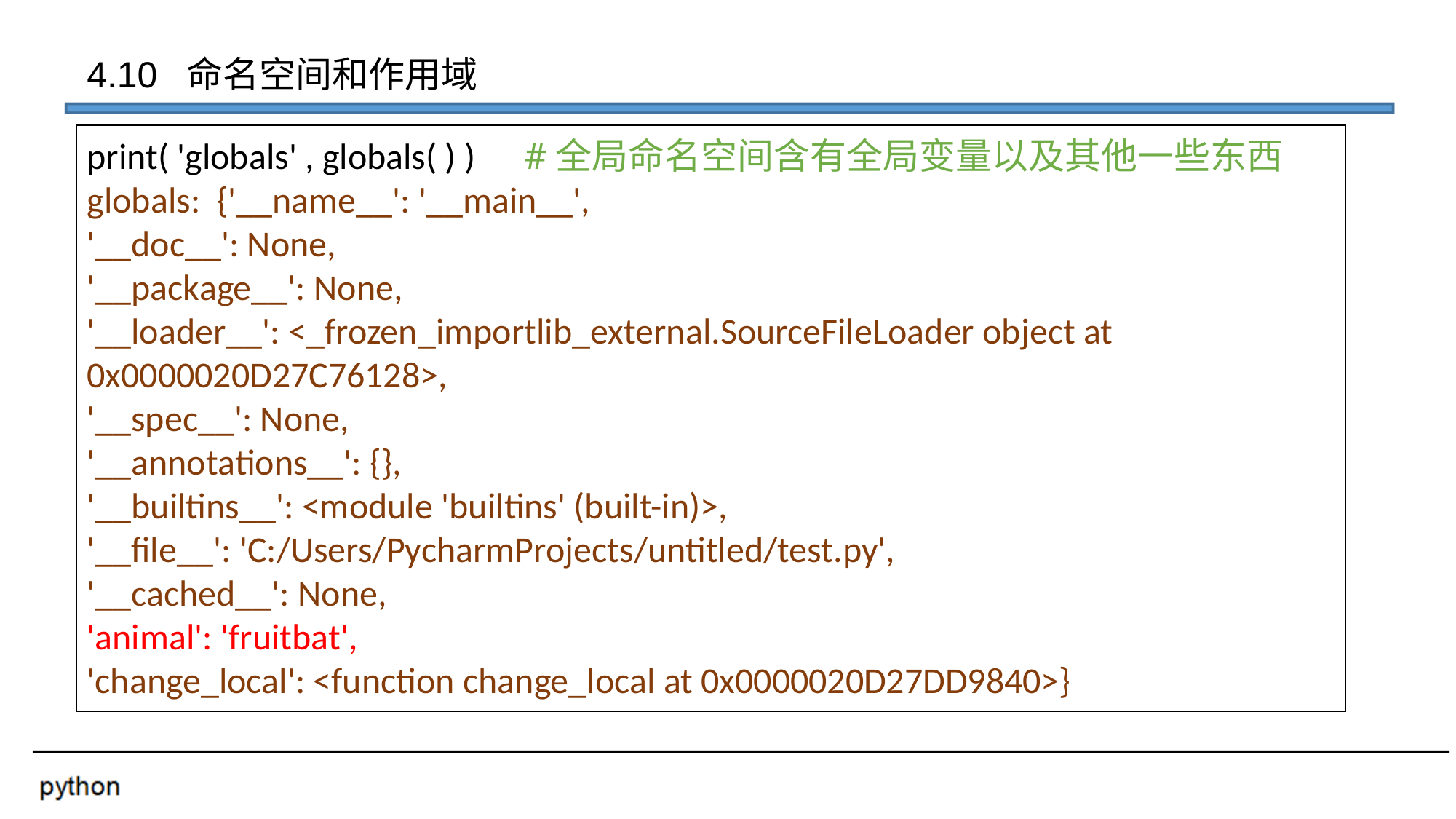

4.10  命名空间和作用域

print( 'globals' , globals( ) )      #全局命名空间含有全局变量以及其他一些东西
globals:  {'__name__': '__main__',
'__doc__': None,
'__package__': None,
'__loader__': <_frozen_importlib_external.SourceFileLoader object at 0x0000020D27C76128>,
'__spec__': None,
'__annotations__': {},
'__builtins__': <module 'builtins' (built-in)>,
'__file__': 'C:/Users/PycharmProjects/untitled/test.py',
'__cached__': None,
'animal': 'fruitbat',
'change_local': <function change_local at 0x0000020D27DD9840>}
60